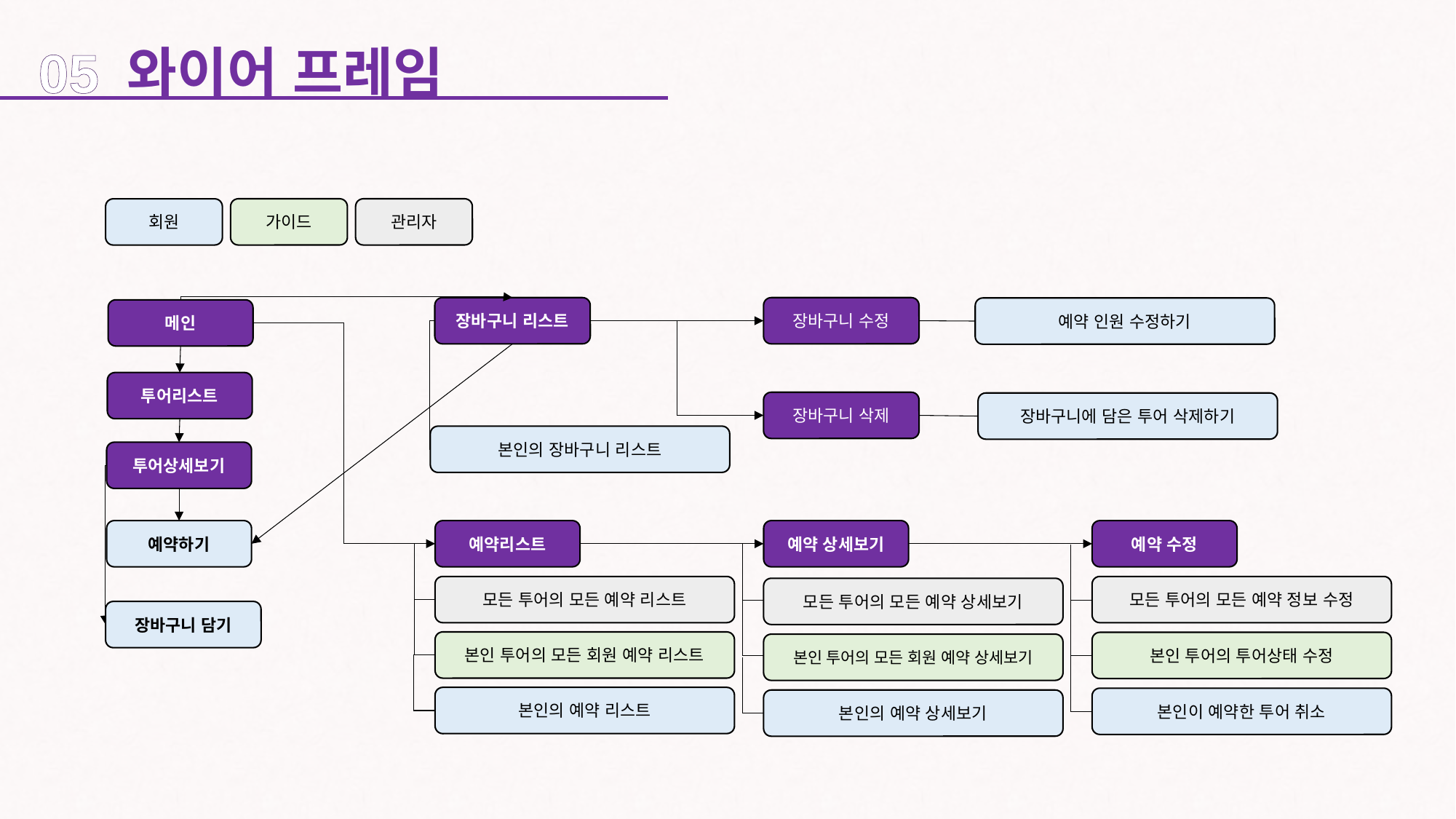

05 와이어 프레임
가이드
관리자
회원
장바구니 리스트
장바구니 수정
예약 인원 수정하기
메인
투어리스트
장바구니 삭제
장바구니에 담은 투어 삭제하기
본인의 장바구니 리스트
투어상세보기
예약하기
예약리스트
예약 상세보기
예약 수정
모든 투어의 모든 예약 리스트
모든 투어의 모든 예약 정보 수정
모든 투어의 모든 예약 상세보기
장바구니 담기
본인 투어의 모든 회원 예약 리스트
본인 투어의 투어상태 수정
본인 투어의 모든 회원 예약 상세보기
본인의 예약 리스트
본인이 예약한 투어 취소
본인의 예약 상세보기